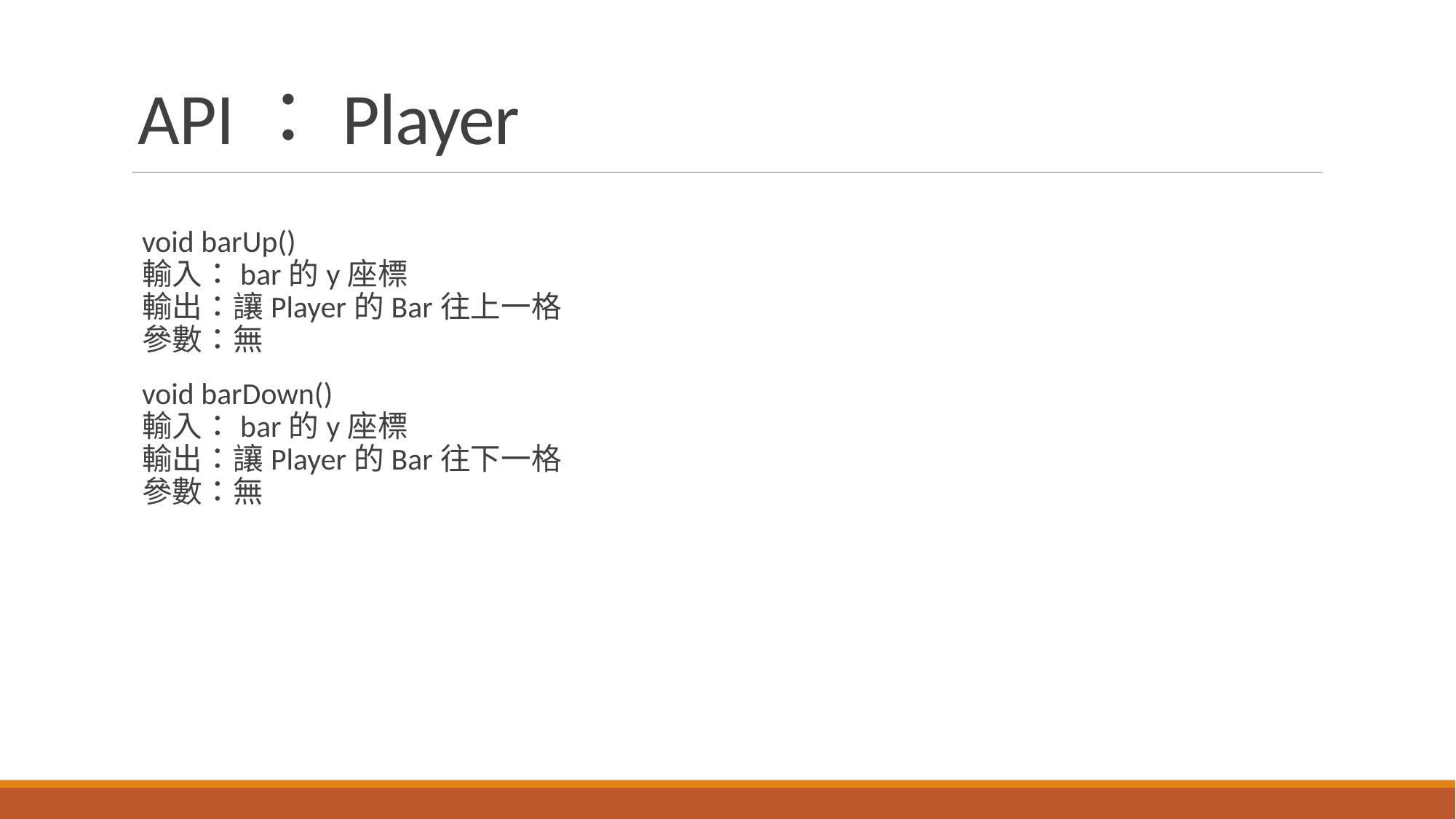

# API：Player
void barUp()
輸入：bar的y座標
輸出：讓Player的Bar往上一格
參數：無
void barDown()
輸入：bar的y座標
輸出：讓Player的Bar往下一格
參數：無